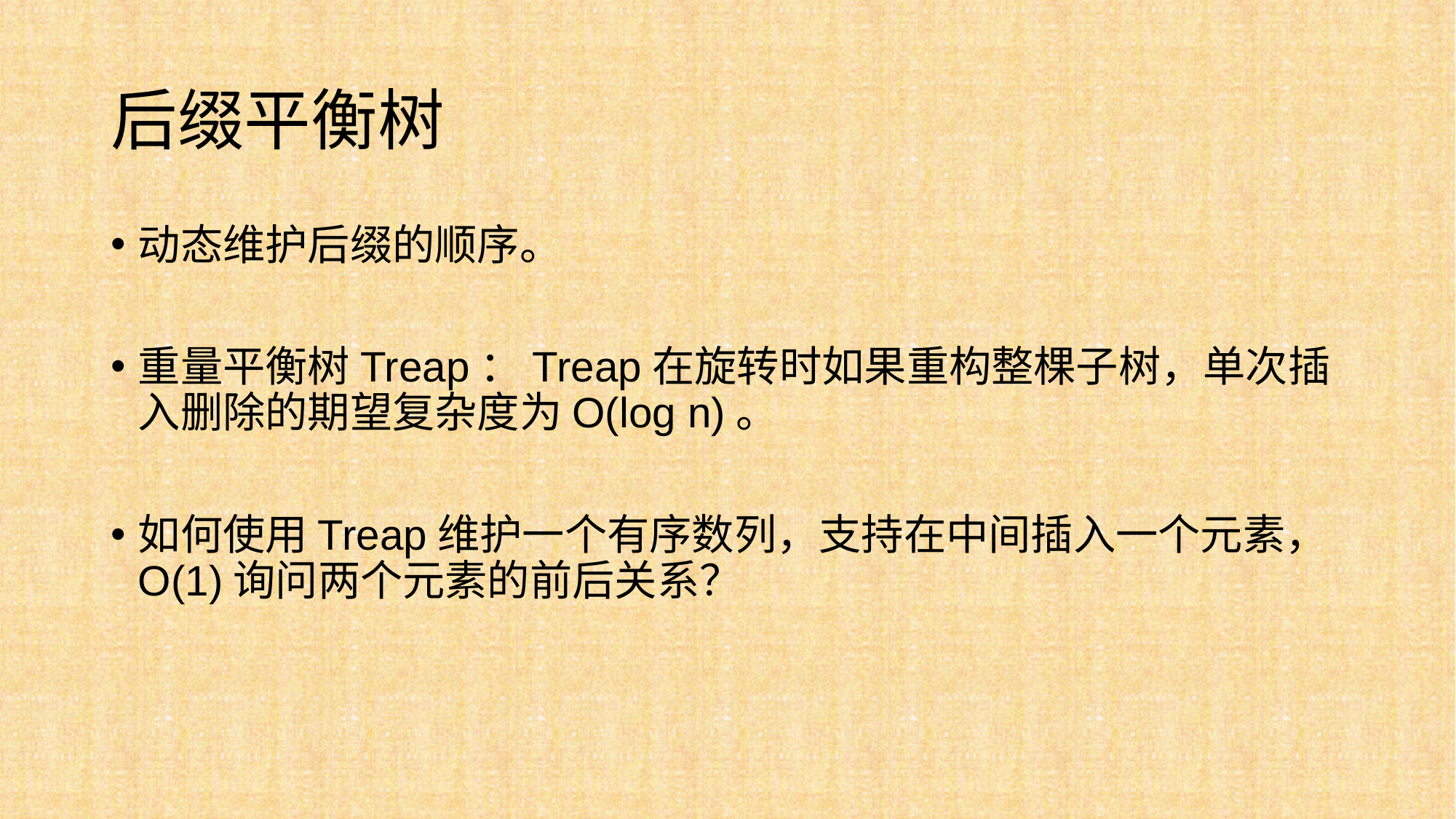

# 后缀平衡树
动态维护后缀的顺序。

重量平衡树Treap：Treap在旋转时如果重构整棵子树，单次插入删除的期望复杂度为O(log n)。

如何使用Treap维护一个有序数列，支持在中间插入一个元素，O(1)询问两个元素的前后关系？